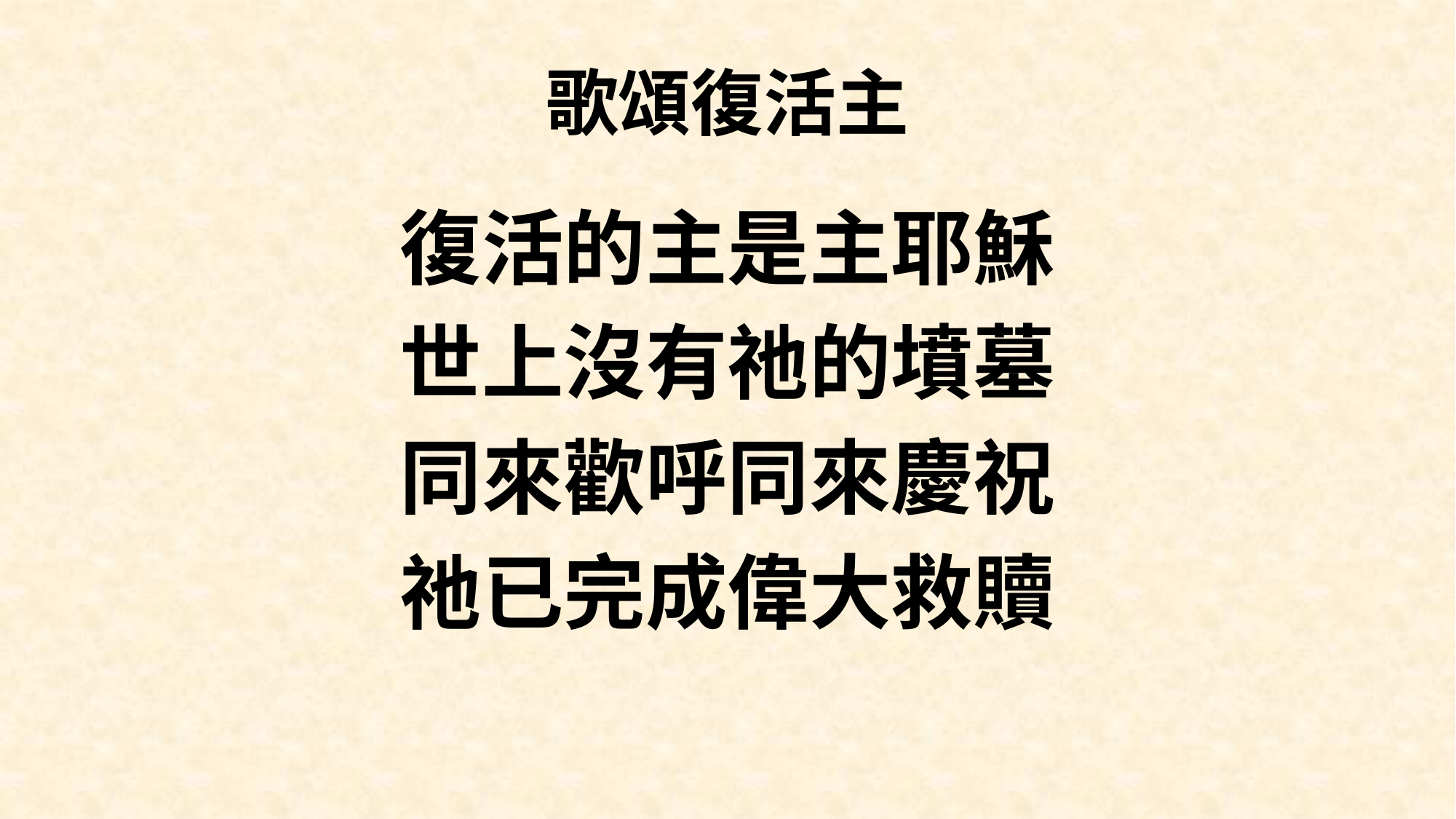

# 歌頌復活主
復活的主是主耶穌
世上沒有祂的墳墓
同來歡呼同來慶祝
祂已完成偉大救贖